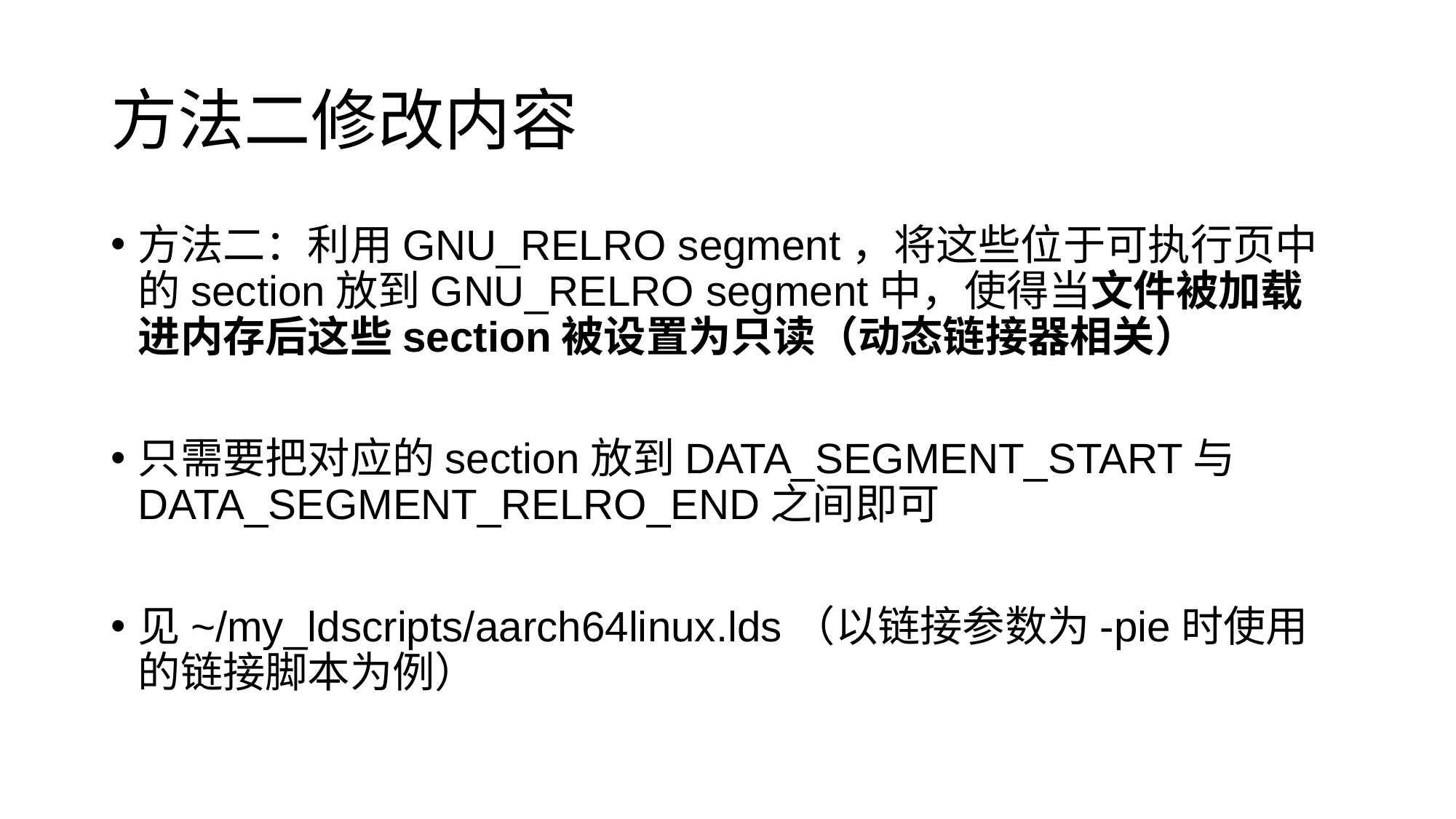

# 方法二修改内容
方法二：利用GNU_RELRO segment，将这些位于可执行页中的section放到GNU_RELRO segment中，使得当文件被加载进内存后这些section被设置为只读（动态链接器相关）

只需要把对应的section放到DATA_SEGMENT_START与DATA_SEGMENT_RELRO_END之间即可

见~/my_ldscripts/aarch64linux.lds（以链接参数为-pie时使用的链接脚本为例）